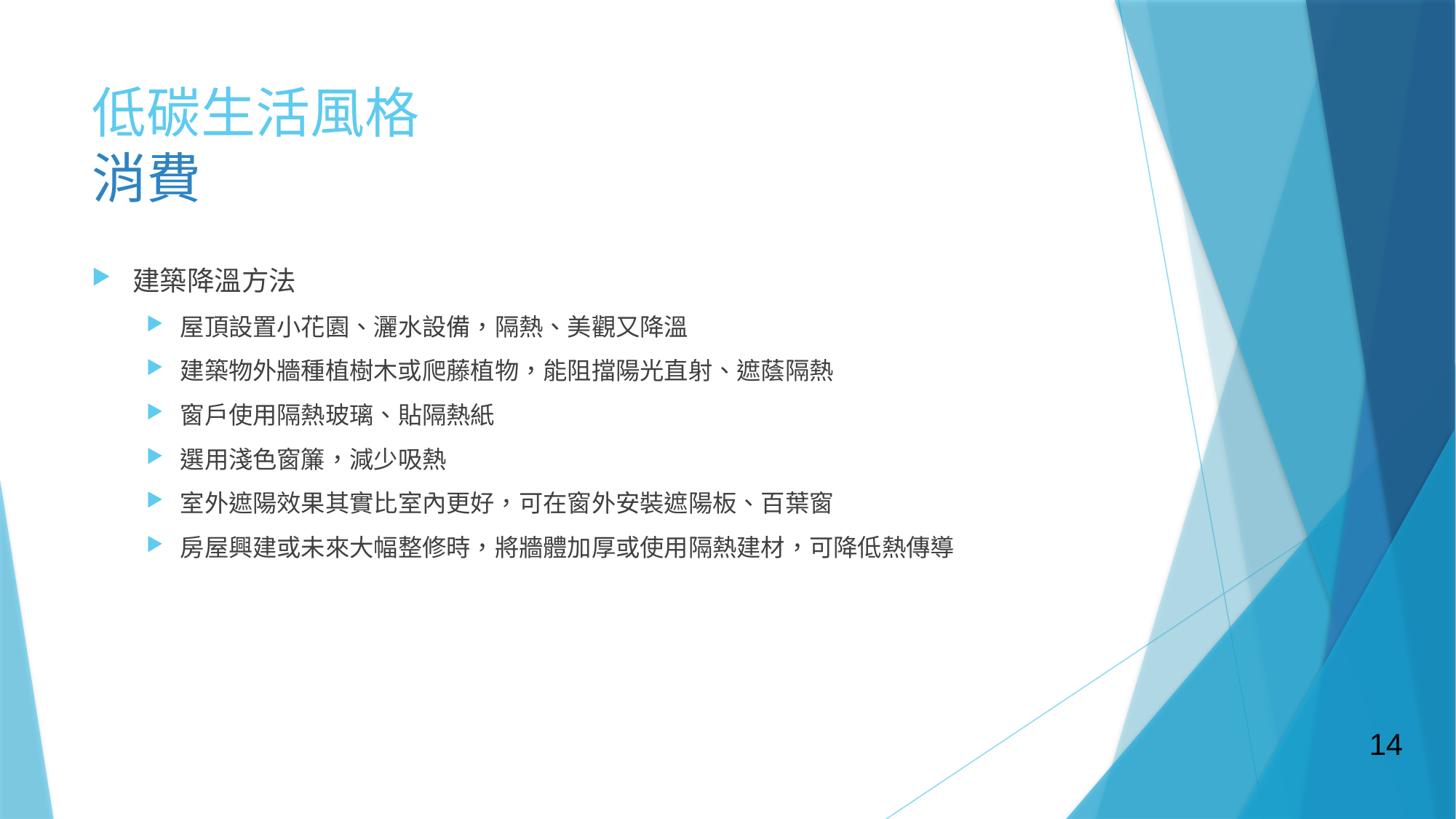

# 低碳生活風格 消費
建築降溫方法
屋頂設置小花園、灑水設備，隔熱、美觀又降溫
建築物外牆種植樹木或爬藤植物，能阻擋陽光直射、遮蔭隔熱
窗戶使用隔熱玻璃、貼隔熱紙
選用淺色窗簾，減少吸熱
室外遮陽效果其實比室內更好，可在窗外安裝遮陽板、百葉窗
房屋興建或未來大幅整修時，將牆體加厚或使用隔熱建材，可降低熱傳導
14